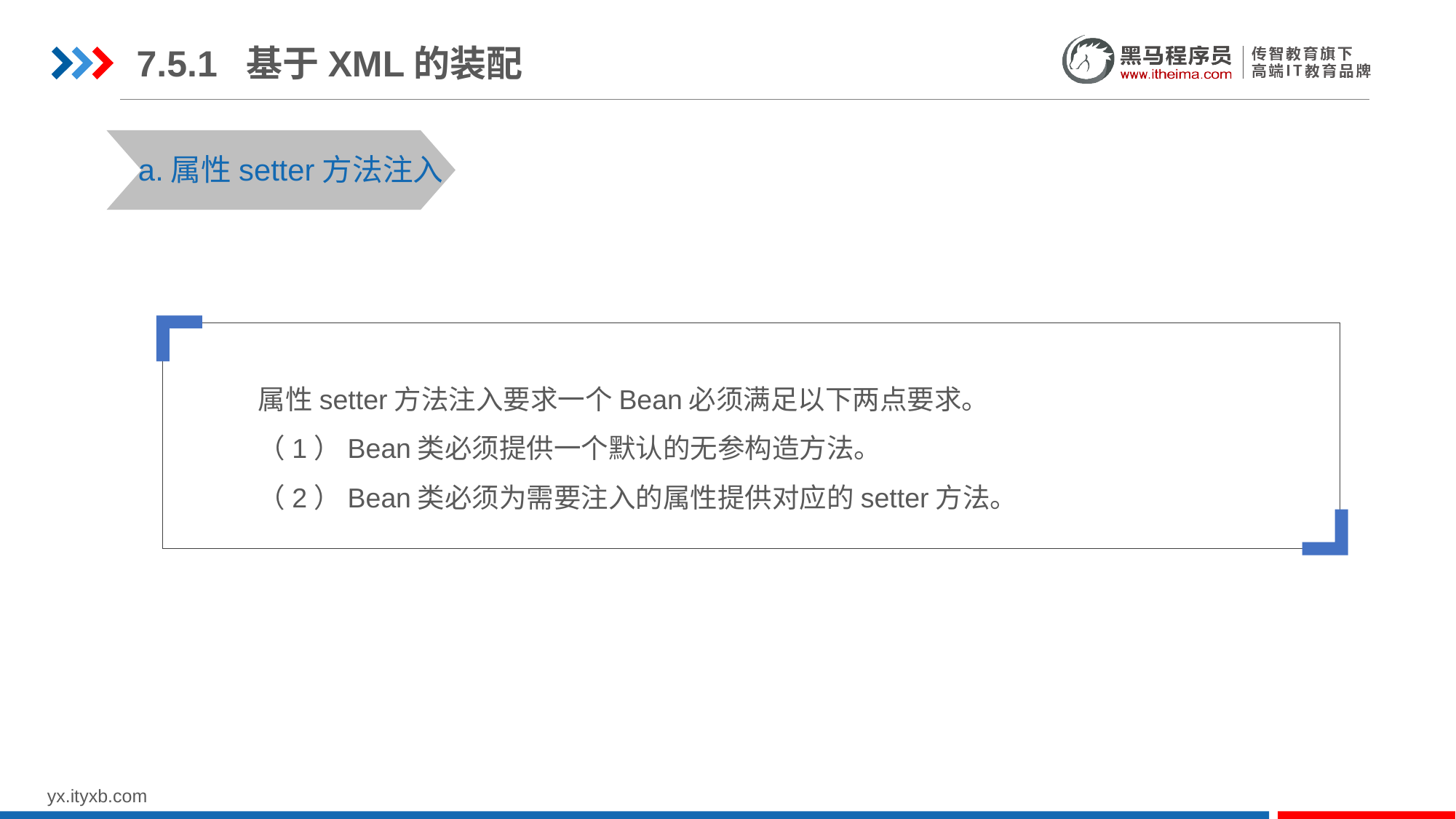

7.5.1  基于XML的装配

a.属性setter方法注入

        属性setter方法注入要求一个Bean必须满足以下两点要求。
        （1）Bean类必须提供一个默认的无参构造方法。
        （2）Bean类必须为需要注入的属性提供对应的setter方法。